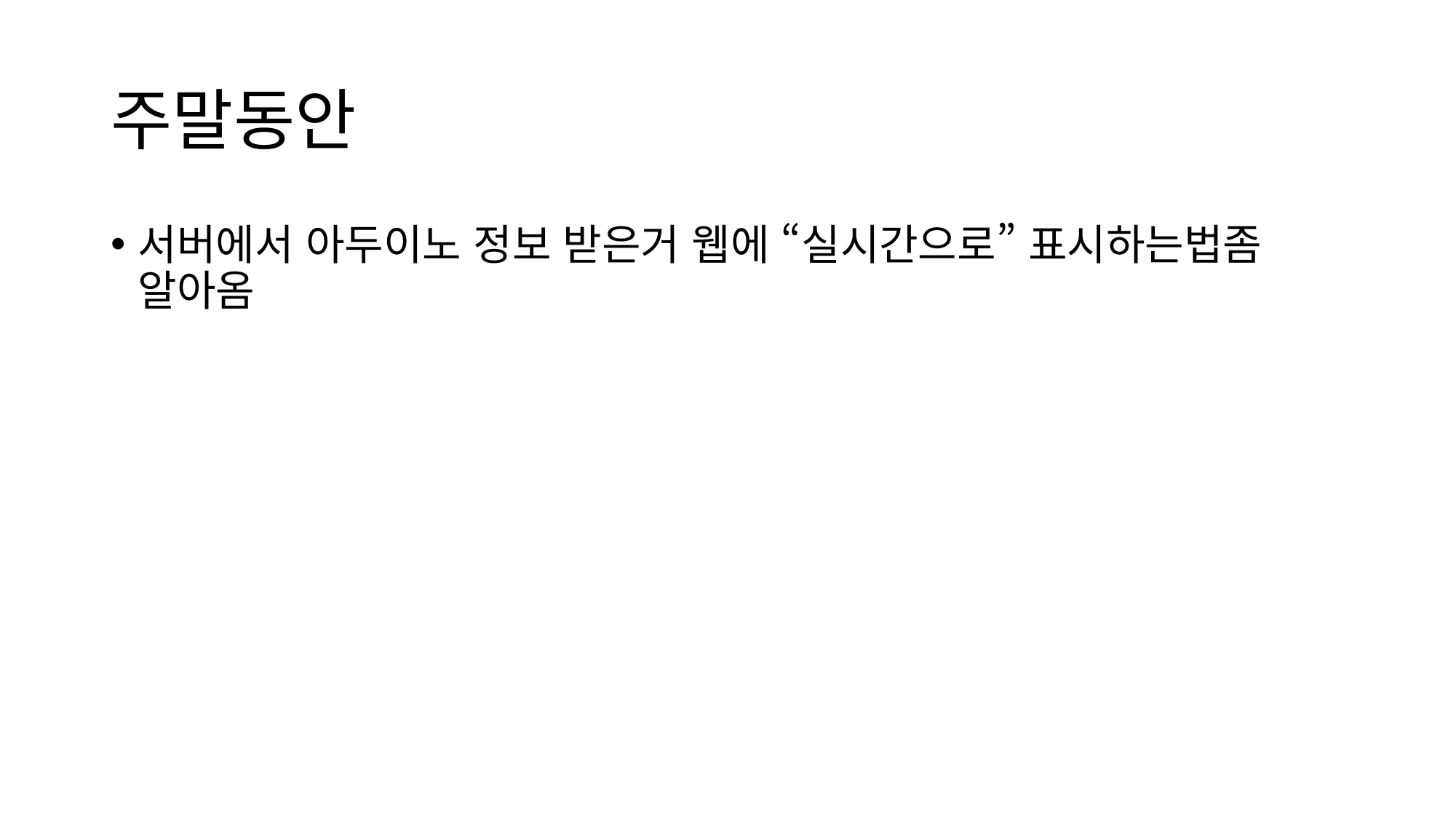

# 주말동안
서버에서 아두이노 정보 받은거 웹에 “실시간으로” 표시하는법좀 알아옴